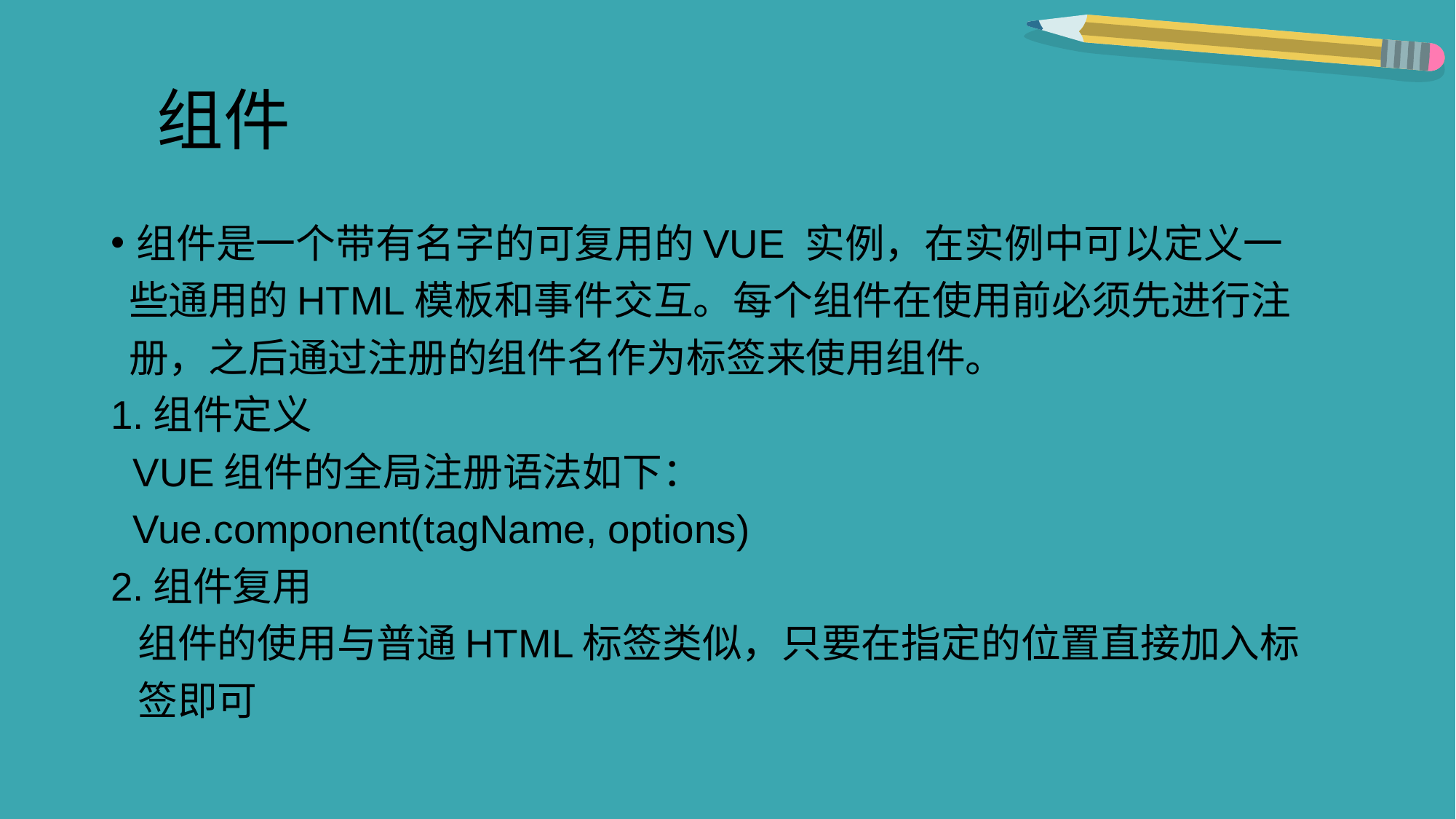

# 组件
组件是一个带有名字的可复用的VUE 实例，在实例中可以定义一
 些通用的HTML模板和事件交互。每个组件在使用前必须先进行注
 册，之后通过注册的组件名作为标签来使用组件。
1.组件定义
  VUE组件的全局注册语法如下：
  Vue.component(tagName, options)
2.组件复用
  组件的使用与普通HTML标签类似，只要在指定的位置直接加入标
  签即可